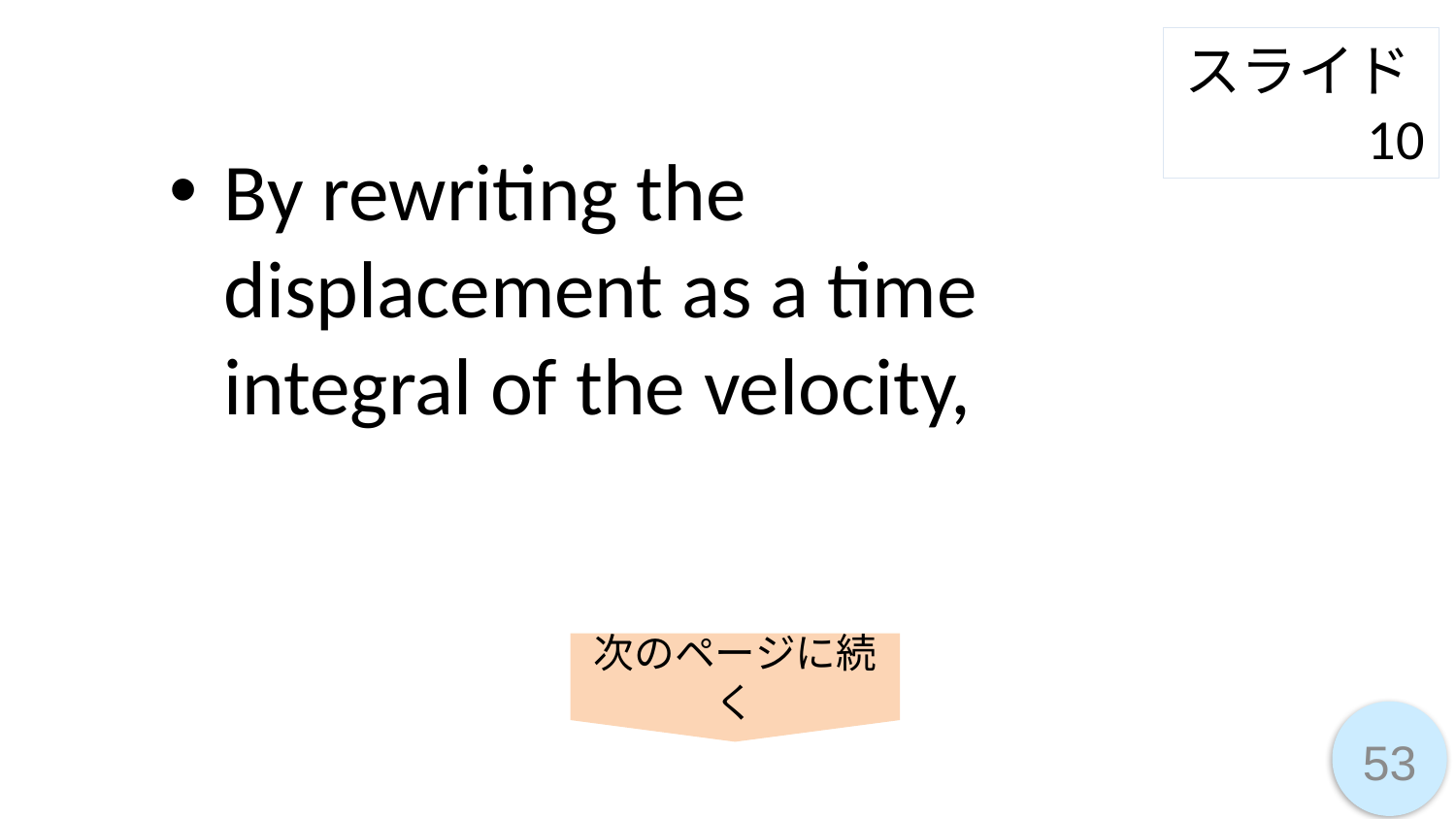

スライド10
By rewriting the displacement as a time integral of the velocity,
次のページに続く
53